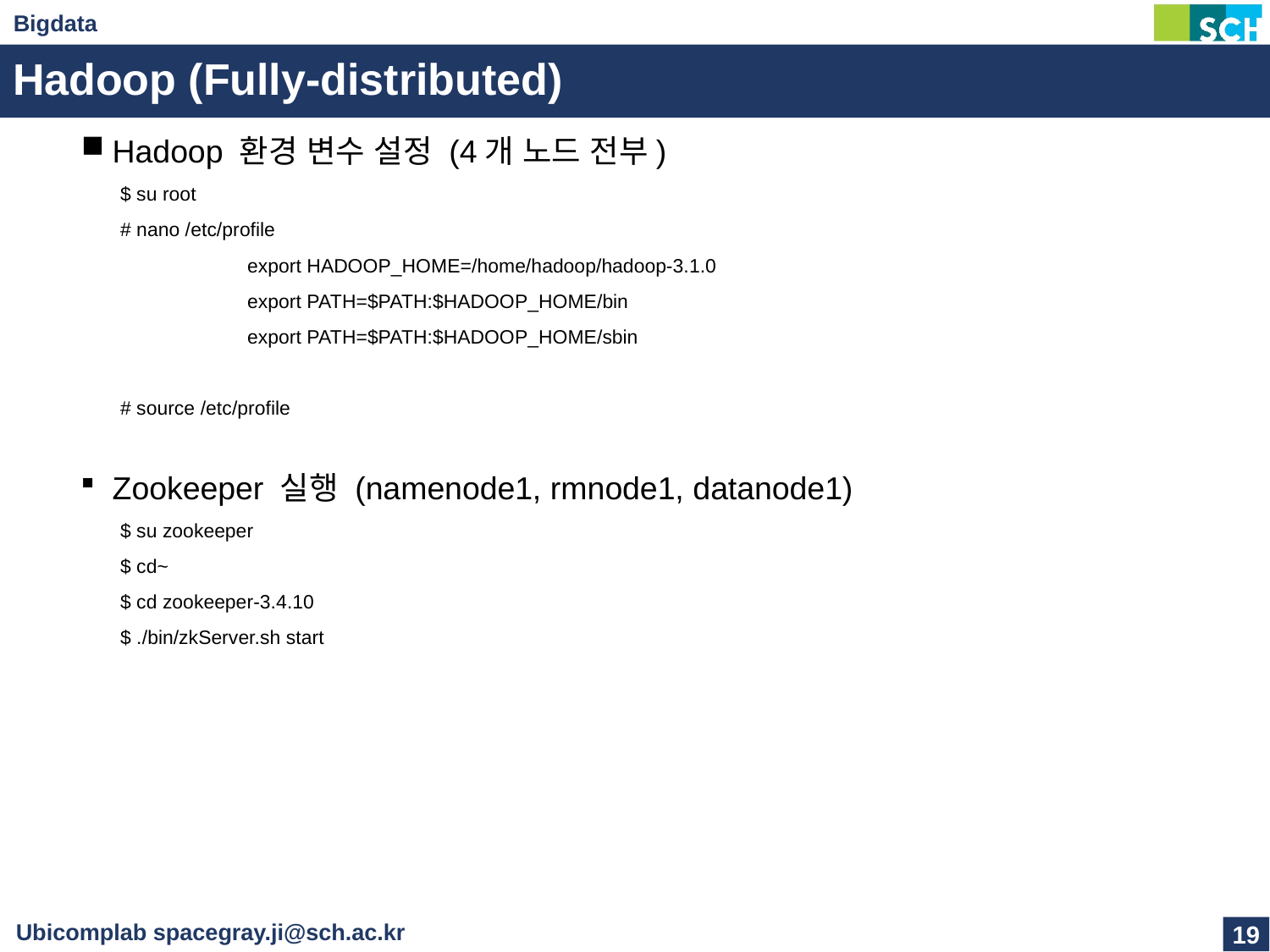

# Hadoop (Fully-distributed)
Hadoop 환경 변수 설정 (4개 노드 전부)
$ su root
# nano /etc/profile
	export HADOOP_HOME=/home/hadoop/hadoop-3.1.0
	export PATH=$PATH:$HADOOP_HOME/bin
	export PATH=$PATH:$HADOOP_HOME/sbin

# source /etc/profile

Zookeeper 실행 (namenode1, rmnode1, datanode1)
$ su zookeeper
$ cd~
$ cd zookeeper-3.4.10
$ ./bin/zkServer.sh start

19